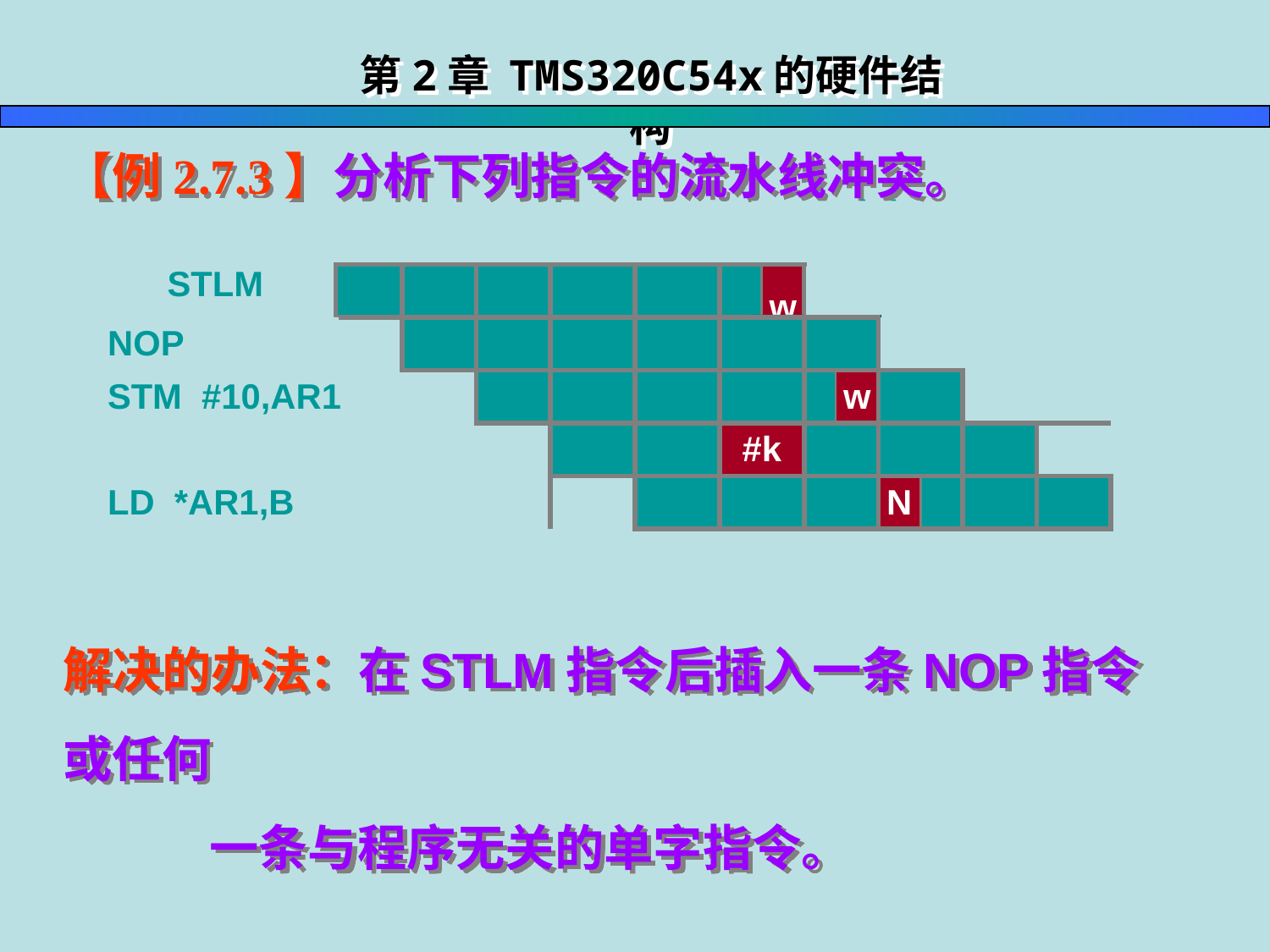

第2章 TMS320C54x的硬件结构

【例2.7.3】分析下列指令的流水线冲突。
冲突

| STLM A，AR1 |  |  |  |  |  |  | w |  |  |  |  |
| --- | --- | --- | --- | --- | --- | --- | --- | --- | --- | --- | --- |
←NOP

w

| STM #10,AR1 |  |  |  |  |  |  | w |  |  |  |
| --- | --- | --- | --- | --- | --- | --- | --- | --- | --- | --- |
| NOP |  |  |  |  |  |  |  |  |  |
| --- | --- | --- | --- | --- | --- | --- | --- | --- | --- |

 →
|  |  |  |  |  | #k |  |  |  |  |
| --- | --- | --- | --- | --- | --- | --- | --- | --- | --- |
| STM #10,AR1 |  |  |  |  |  |  | w |  |  |  |  |
| --- | --- | --- | --- | --- | --- | --- | --- | --- | --- | --- | --- |
|  |  |  |  |  | #k |  |  |  |  |  |  |
| LD \*AR1,B |  |  |  |  |  |  |  | N |  |  |  |
| LD \*AR1,B |  |  |  |  |  |  | N |  |  |  |  |
| --- | --- | --- | --- | --- | --- | --- | --- | --- | --- | --- | --- |
    在T6后半周期，第一条指令和第二条指令发生时序冲突。

解决的办法：在STLM指令后插入一条NOP指令或任何
            一条与程序无关的单字指令。
    ’C54x内部可自动地将STM指令的写操作延迟一个周期，缓解时序冲突。
    在执行第三条指令时，AR1的内容还没有准备好，出现新的冲突。
165